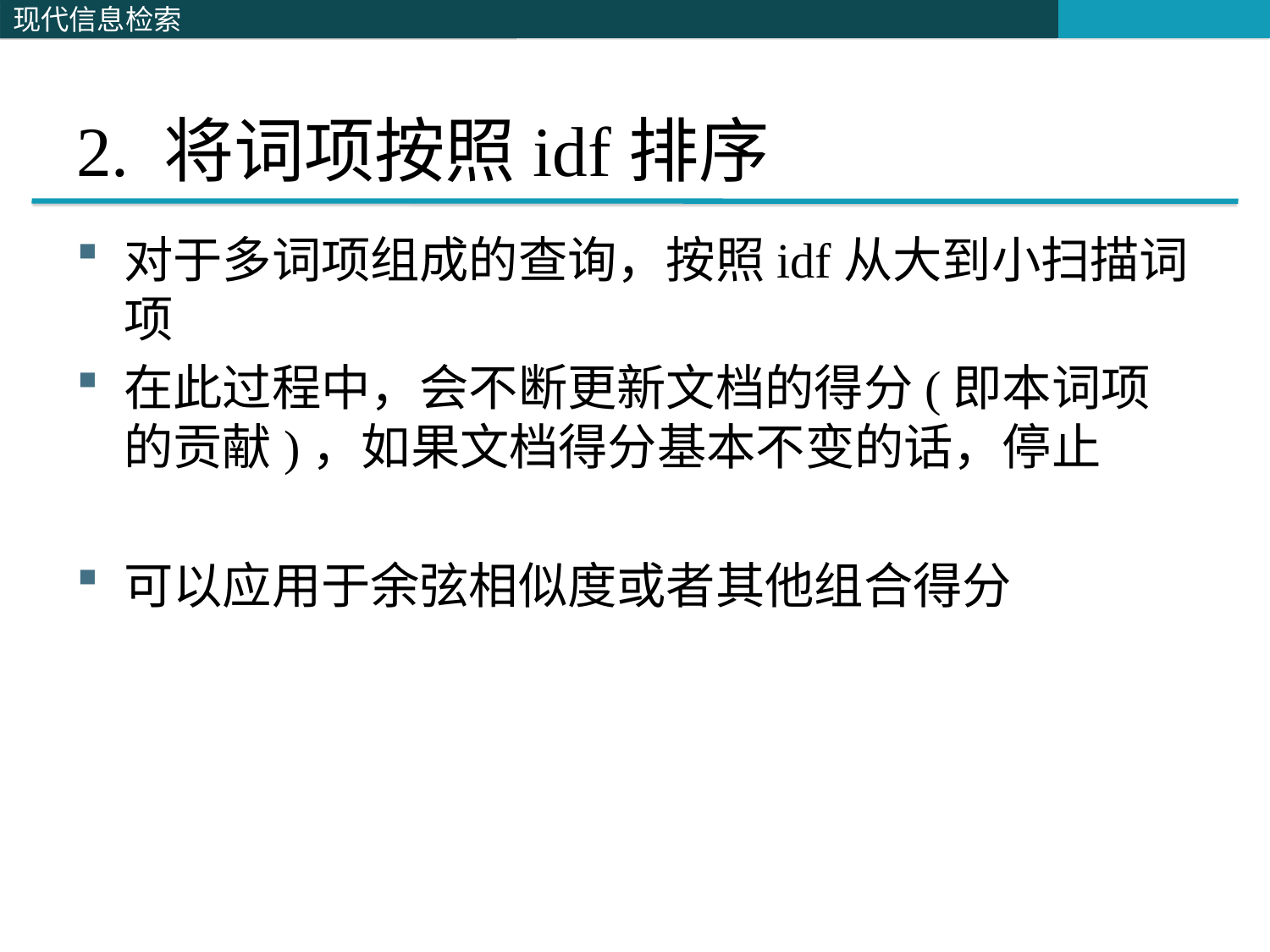

# 2. 将词项按照idf排序
对于多词项组成的查询，按照idf从大到小扫描词项
在此过程中，会不断更新文档的得分(即本词项的贡献)，如果文档得分基本不变的话，停止

可以应用于余弦相似度或者其他组合得分